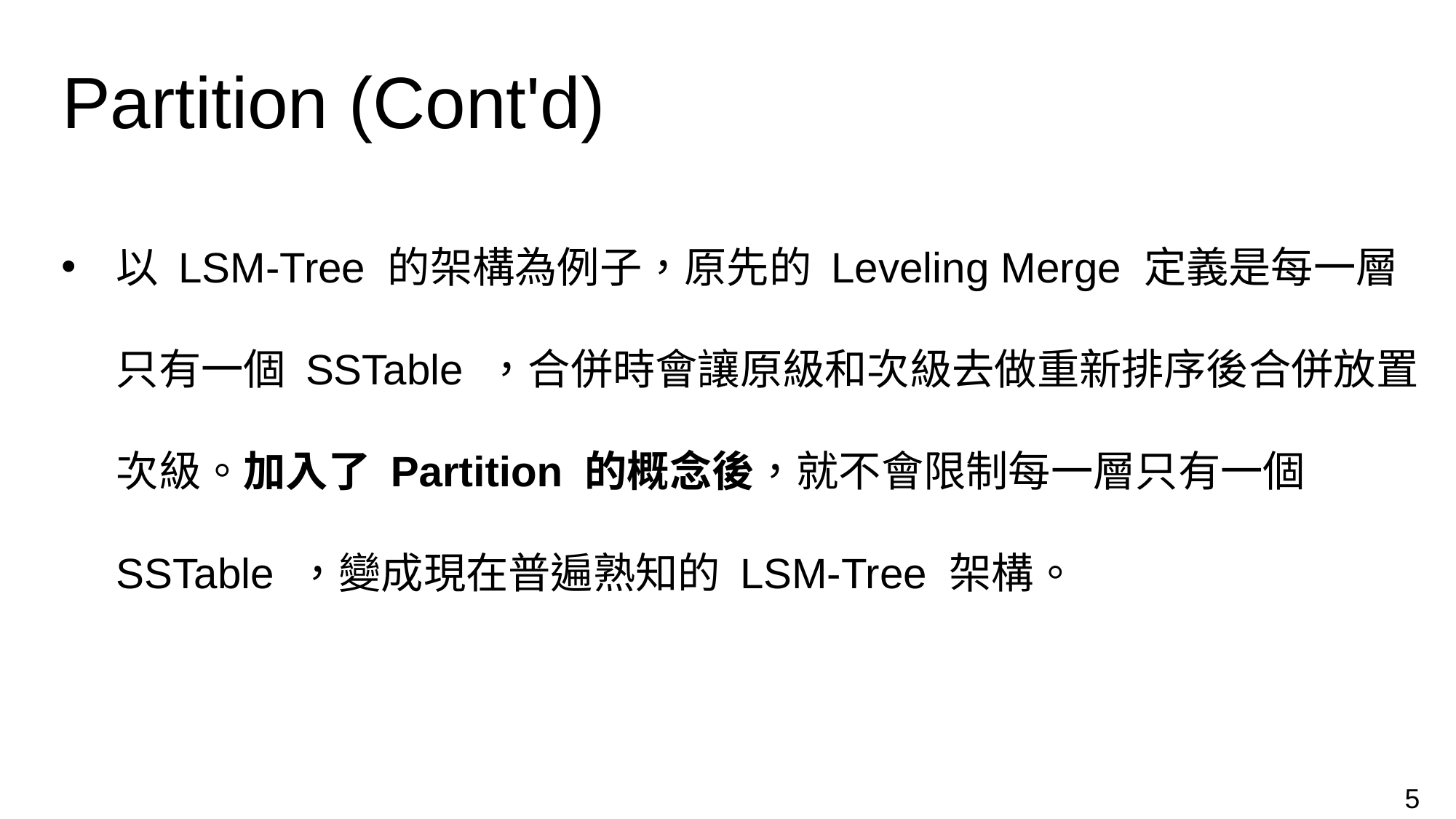

# Partition (Cont'd)
以 LSM-Tree 的架構為例子，原先的 Leveling Merge 定義是每一層只有一個 SSTable ，合併時會讓原級和次級去做重新排序後合併放置次級。加入了 Partition 的概念後，就不會限制每一層只有一個 SSTable ，變成現在普遍熟知的 LSM-Tree 架構。
5